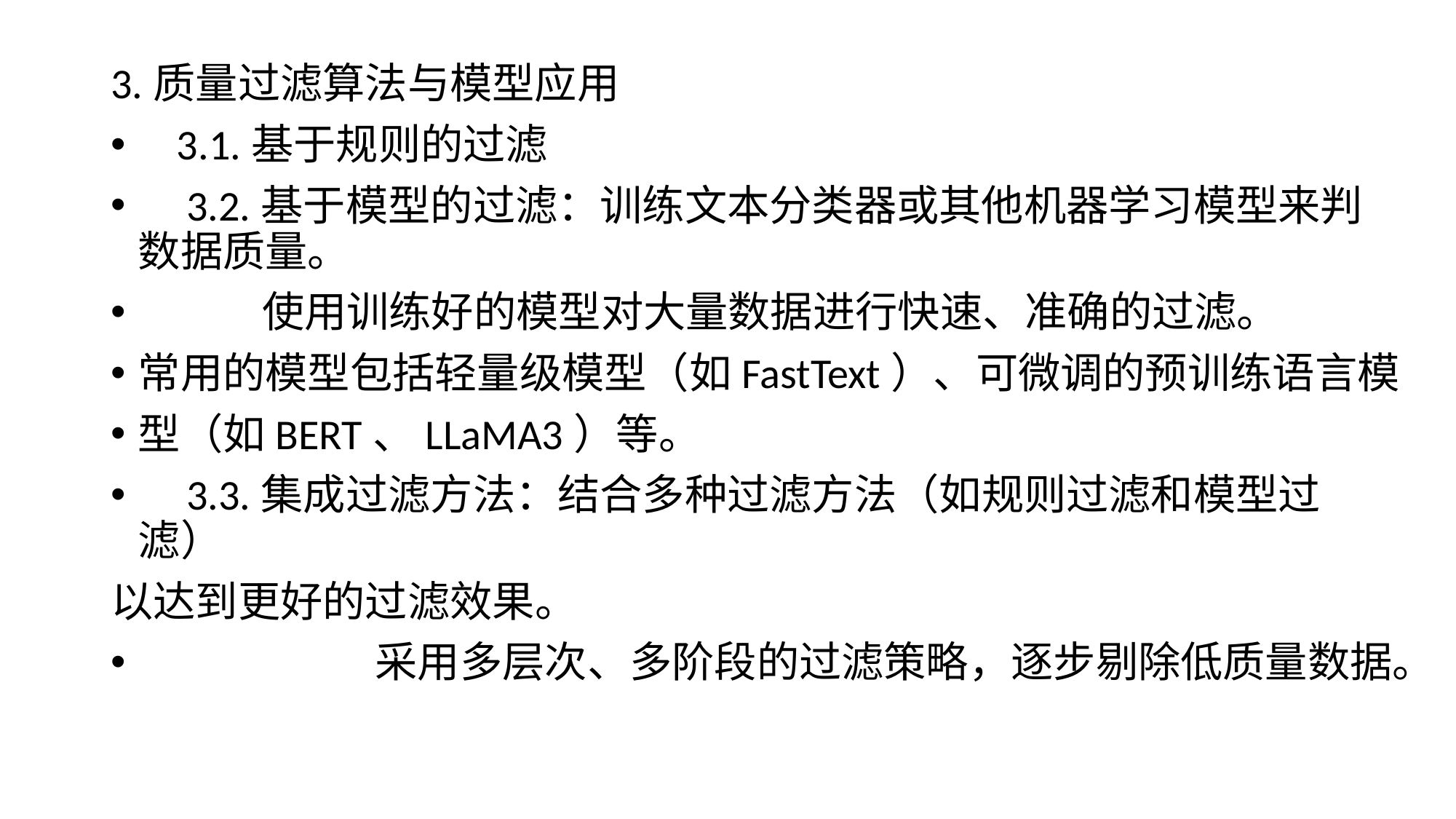

3.质量过滤算法与模型应用
    3.1.基于规则的过滤
     3.2.基于模型的过滤：训练文本分类器或其他机器学习模型来判数据质量。
            使用训练好的模型对大量数据进行快速、准确的过滤。
常用的模型包括轻量级模型（如FastText）、可微调的预训练语言模
型（如BERT、LLaMA3）等。
     3.3.集成过滤方法：结合多种过滤方法（如规则过滤和模型过滤）
以达到更好的过滤效果。
                        采用多层次、多阶段的过滤策略，逐步剔除低质量数据。